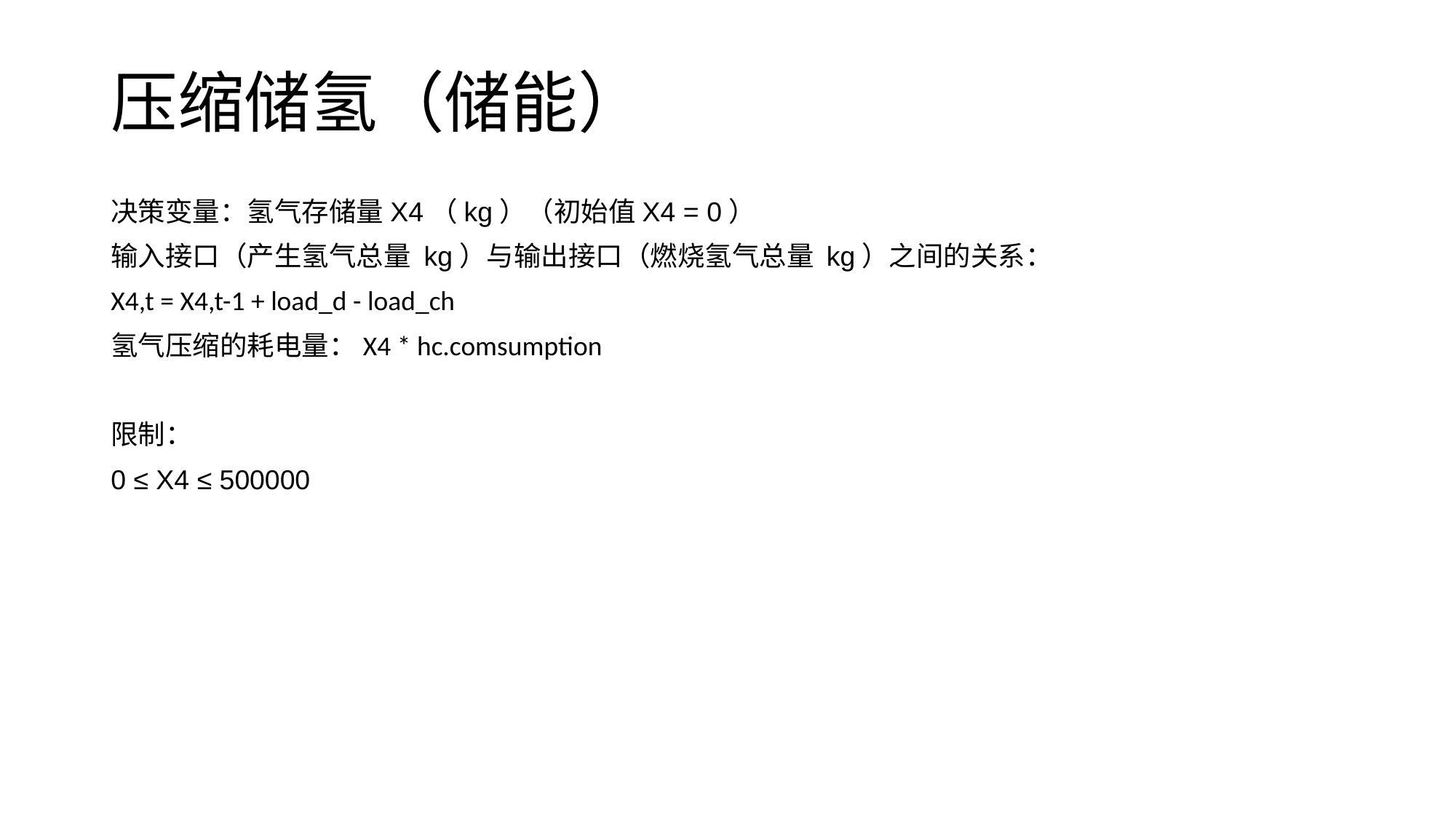

# 压缩储氢（储能）
决策变量：氢气存储量X4（kg）（初始值X4 = 0）
输入接口（产生氢气总量 kg）与输出接口（燃烧氢气总量 kg）之间的关系：
X4,t = X4,t-1 + load_d - load_ch
氢气压缩的耗电量：X4 * hc.comsumption

限制：
0 ≤ X4 ≤ 500000